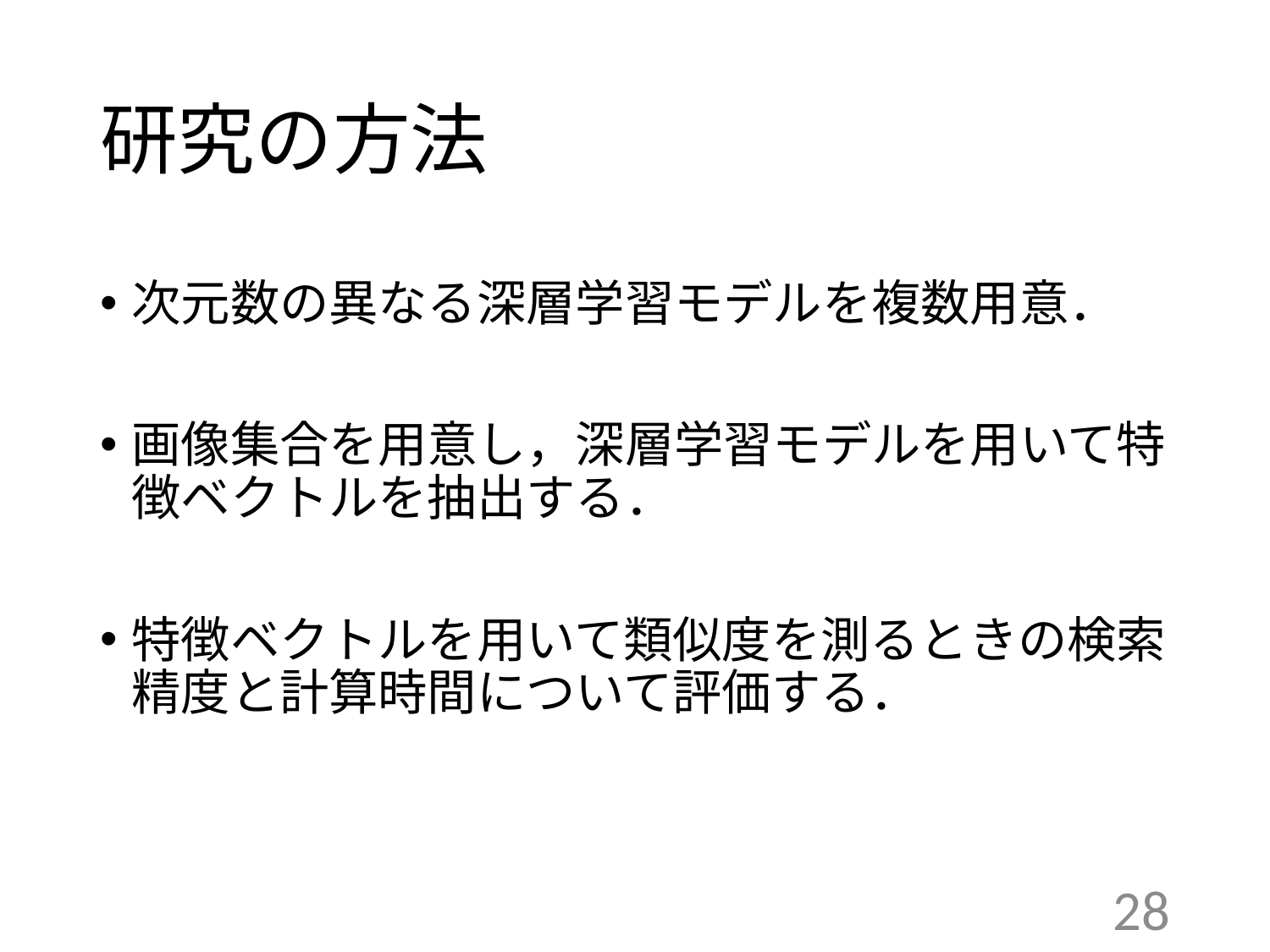

# 研究の方法
次元数の異なる深層学習モデルを複数用意．

画像集合を用意し，深層学習モデルを用いて特徴ベクトルを抽出する．

特徴ベクトルを用いて類似度を測るときの検索精度と計算時間について評価する．
28